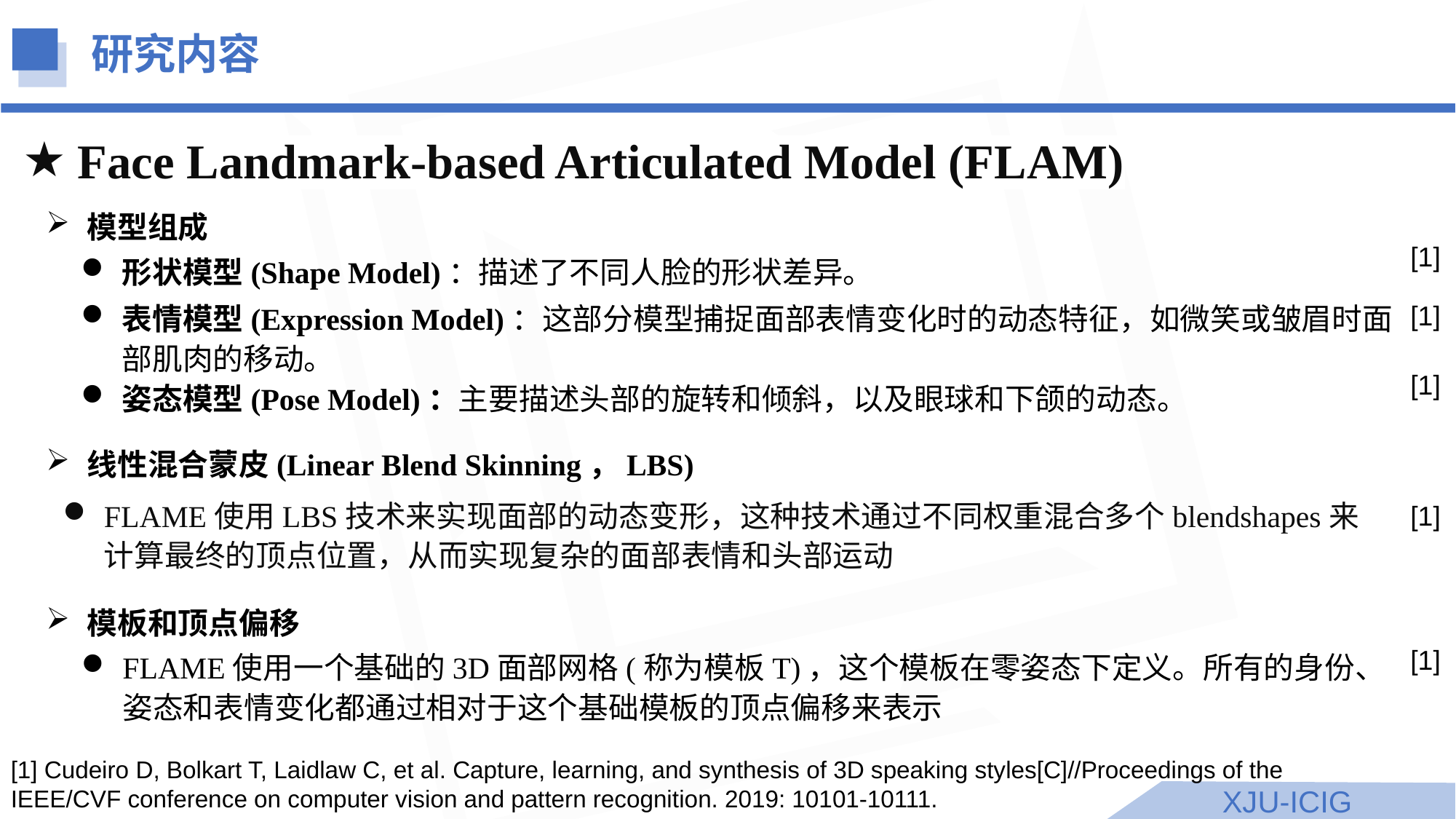

研究内容

Face Landmark-based Articulated Model (FLAM)
模型组成
形状模型(Shape Model)：描述了不同人脸的形状差异。
表情模型(Expression Model)：这部分模型捕捉面部表情变化时的动态特征，如微笑或皱眉时面部肌肉的移动。
姿态模型(Pose Model)：主要描述头部的旋转和倾斜，以及眼球和下颌的动态。
[1]
[1]
[1]
线性混合蒙皮(Linear Blend Skinning，LBS)
FLAME使用LBS技术来实现面部的动态变形，这种技术通过不同权重混合多个blendshapes来计算最终的顶点位置，从而实现复杂的面部表情和头部运动
[1]
模板和顶点偏移
FLAME使用一个基础的3D面部网格(称为模板T)，这个模板在零姿态下定义。所有的身份、姿态和表情变化都通过相对于这个基础模板的顶点偏移来表示
[1]
[1] Cudeiro D, Bolkart T, Laidlaw C, et al. Capture, learning, and synthesis of 3D speaking styles[C]//Proceedings of the IEEE/CVF conference on computer vision and pattern recognition. 2019: 10101-10111.
XJU-ICIG